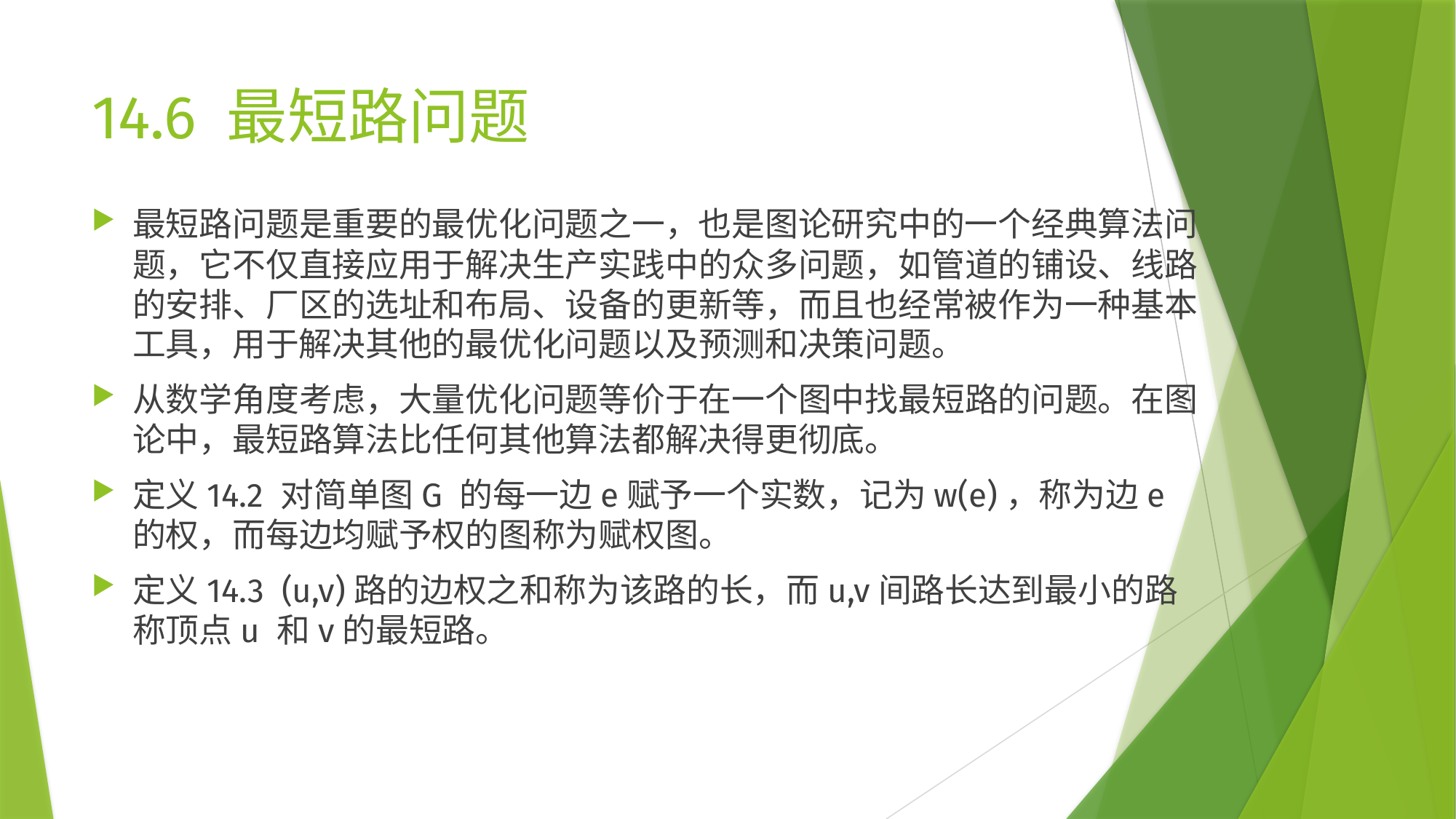

# 14.6 最短路问题
最短路问题是重要的最优化问题之一，也是图论研究中的一个经典算法问题，它不仅直接应用于解决生产实践中的众多问题，如管道的铺设、线路的安排、厂区的选址和布局、设备的更新等，而且也经常被作为一种基本工具，用于解决其他的最优化问题以及预测和决策问题。
从数学角度考虑，大量优化问题等价于在一个图中找最短路的问题。在图论中，最短路算法比任何其他算法都解决得更彻底。
定义14.2 对简单图G 的每一边e赋予一个实数，记为w(e)，称为边e的权，而每边均赋予权的图称为赋权图。
定义14.3  (u,v)路的边权之和称为该路的长，而u,v间路长达到最小的路称顶点u 和v的最短路。